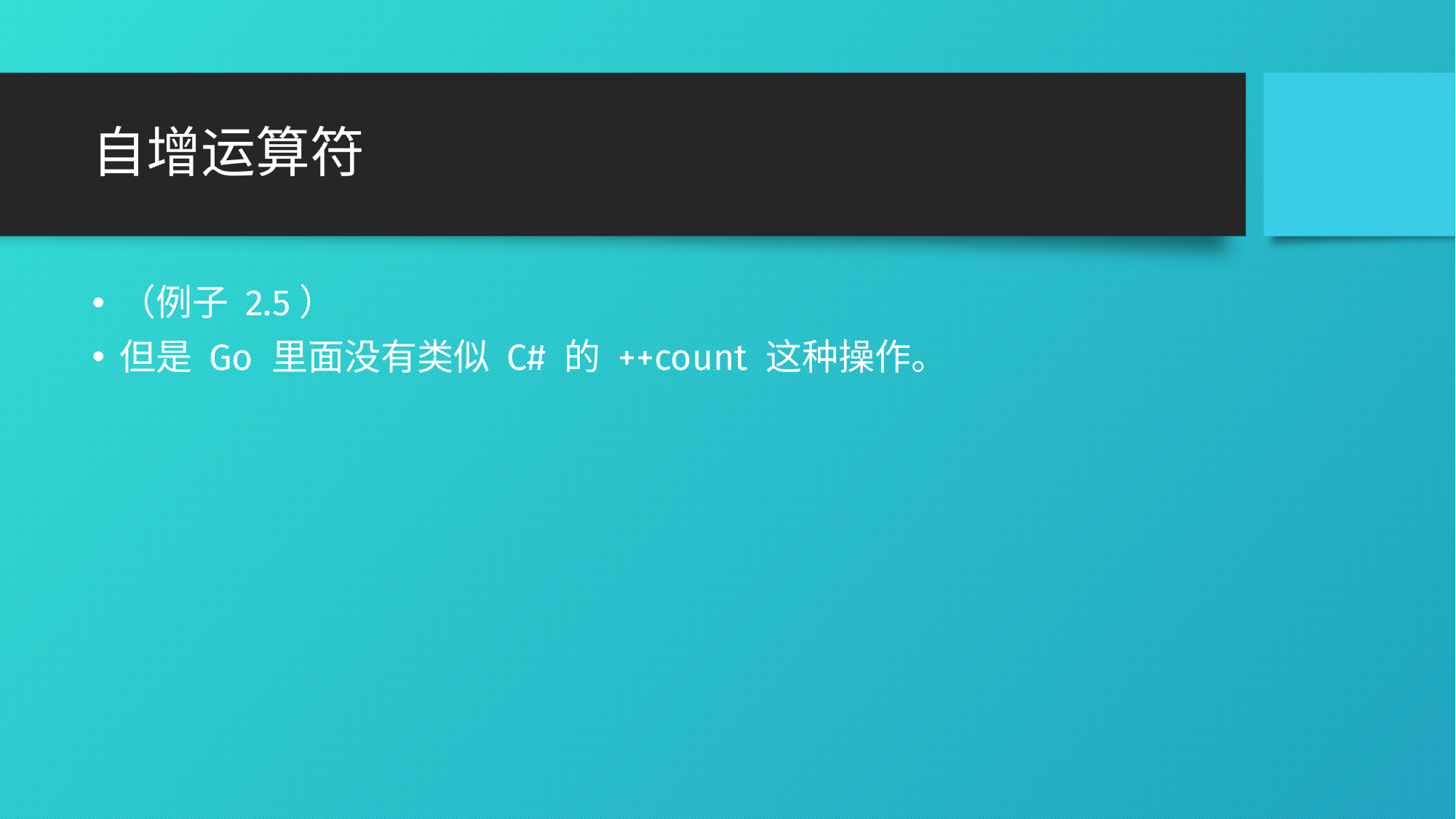

# 自增运算符
（例子 2.5）
但是 Go 里面没有类似 C# 的 ++count 这种操作。